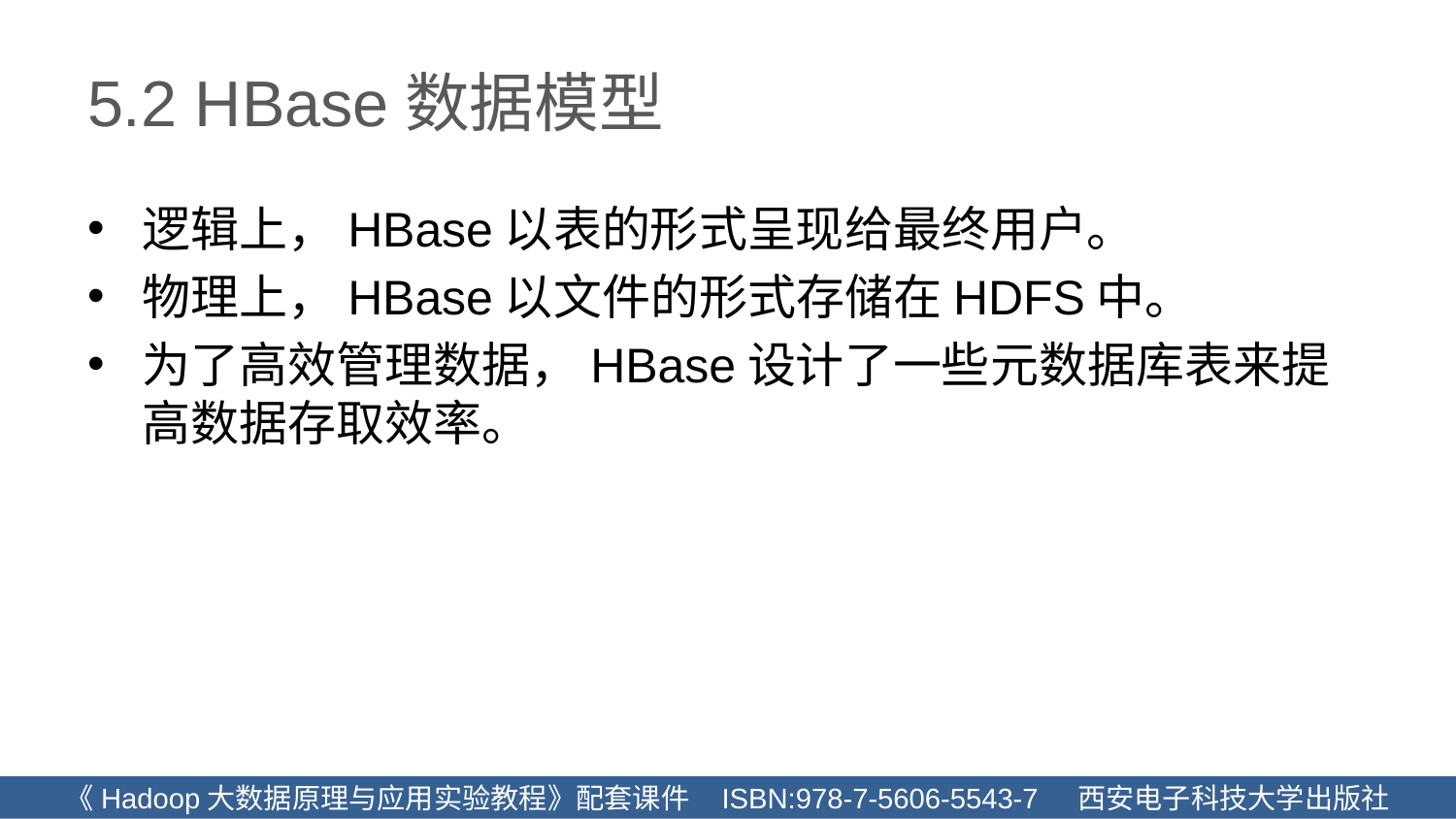

# 5.2 HBase数据模型
逻辑上，HBase以表的形式呈现给最终用户。
物理上，HBase以文件的形式存储在HDFS中。
为了高效管理数据，HBase设计了一些元数据库表来提高数据存取效率。